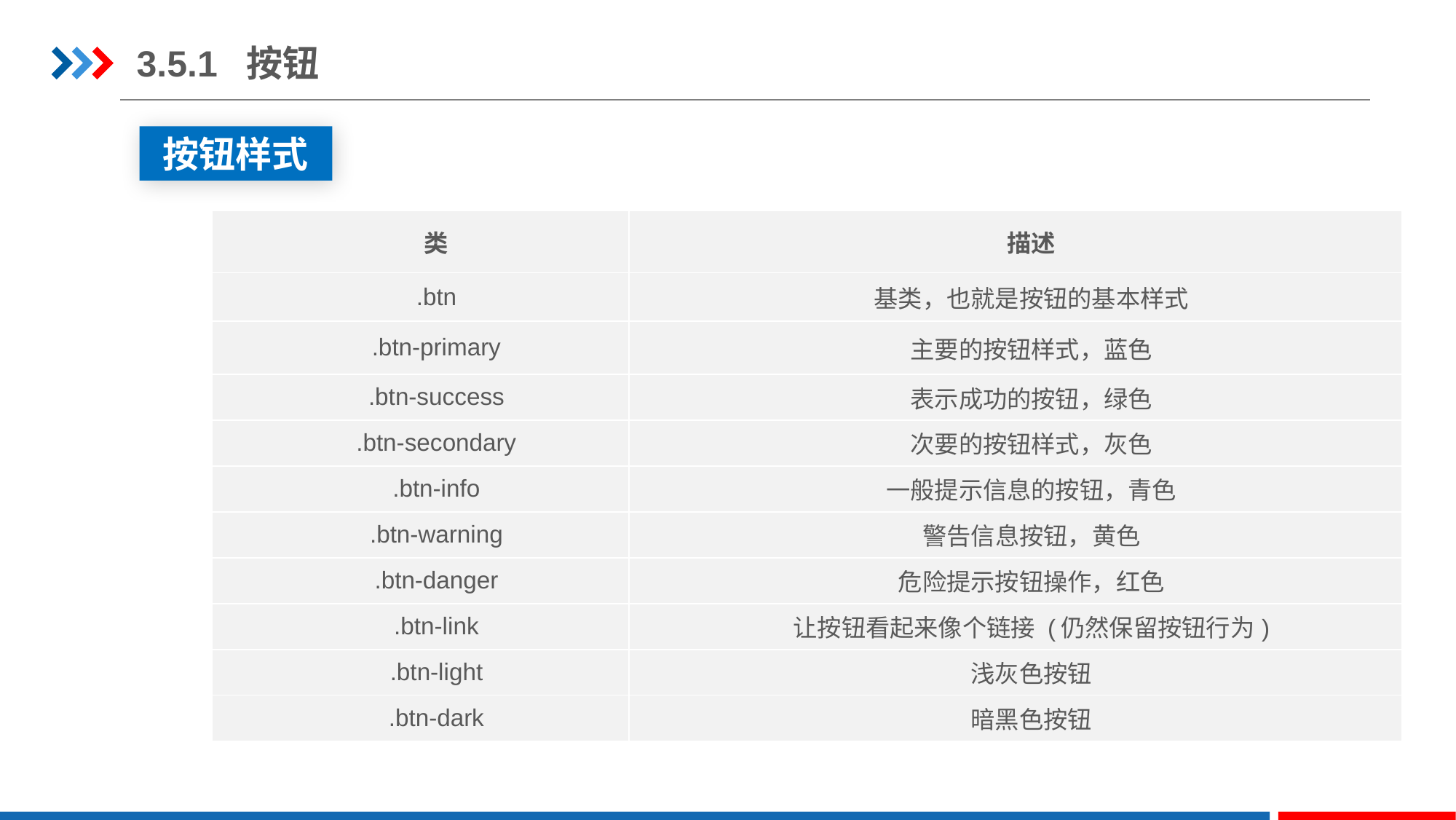

3.5.1  按钮
按钮样式
| 类 | 描述 |
| --- | --- |
| .btn | 基类，也就是按钮的基本样式 |
| .btn-primary | 主要的按钮样式，蓝色 |
| .btn-success | 表示成功的按钮，绿色 |
| .btn-secondary | 次要的按钮样式，灰色 |
| .btn-info | 一般提示信息的按钮，青色 |
| .btn-warning | 警告信息按钮，黄色 |
| .btn-danger | 危险提示按钮操作，红色 |
| .btn-link | 让按钮看起来像个链接 (仍然保留按钮行为) |
| .btn-light | 浅灰色按钮 |
| .btn-dark | 暗黑色按钮 |